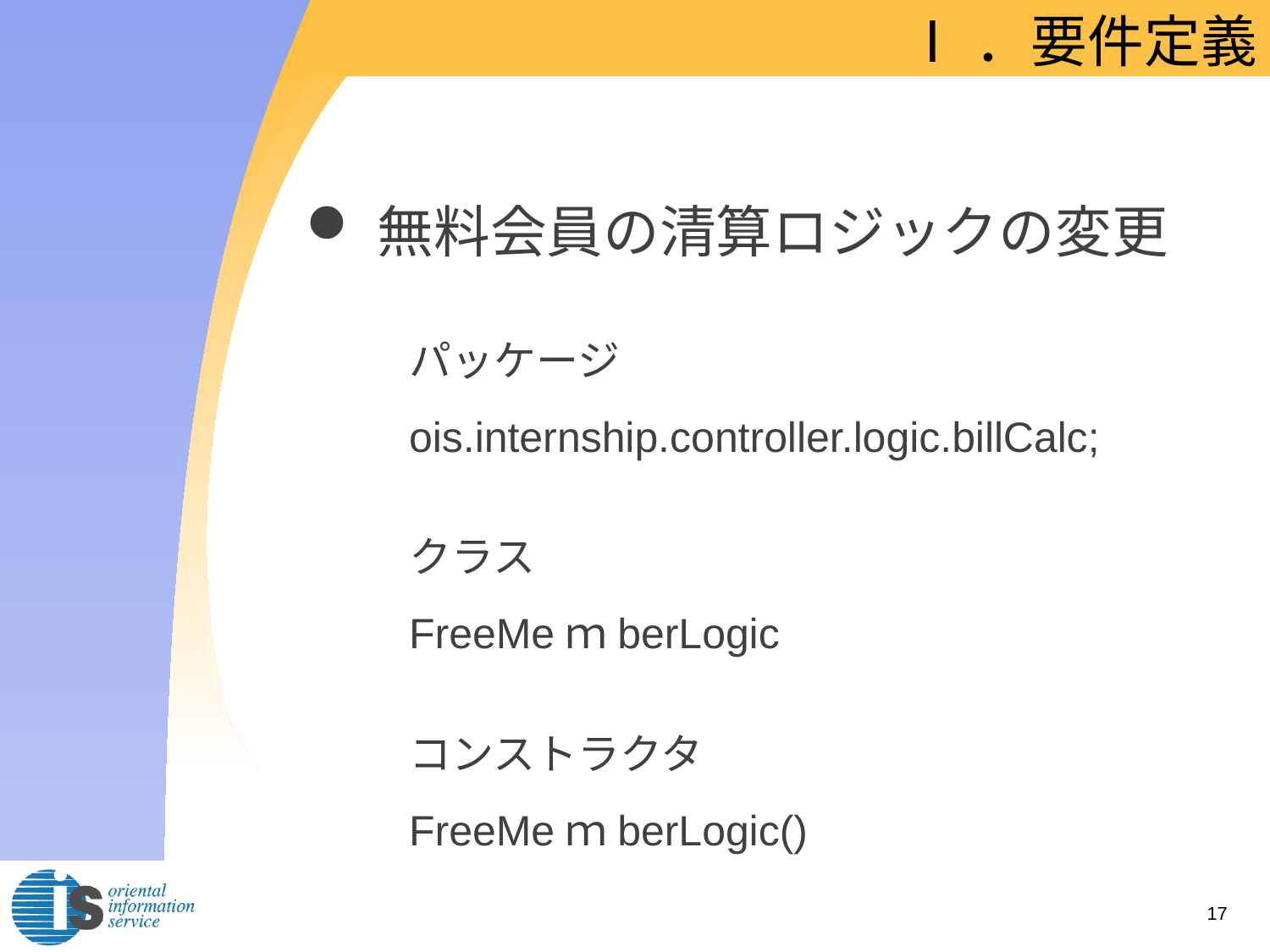

# Ⅰ．要件定義
無料会員の清算ロジックの変更

パッケージ
ois.internship.controller.logic.billCalc;

クラス
FreeMeｍberLogic

コンストラクタ
FreeMeｍberLogic()

17